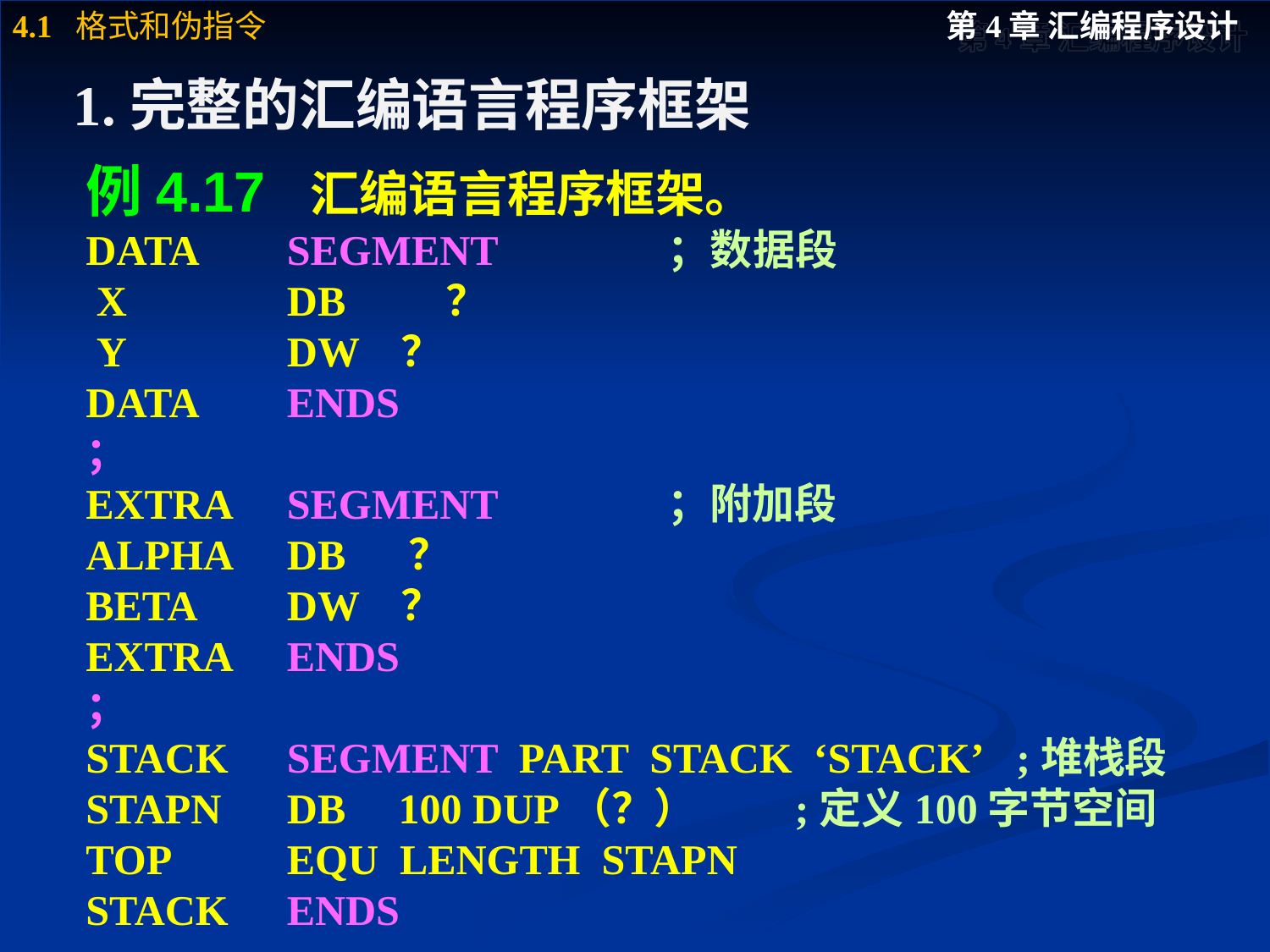

# 1.完整的汇编语言程序框架
例4.17  汇编语言程序框架。
DATA	SEGMENT		；数据段
 X		DB	  ？
 Y		DW   ？
DATA	ENDS
；
EXTRA	SEGMENT		；附加段
ALPHA	DB     ？
BETA	DW   ？
EXTRA	ENDS
；
STACK	SEGMENT  PART  STACK  ‘STACK’   ;堆栈段
STAPN	DB     100 DUP（？）	;定义100字节空间
TOP	EQU  LENGTH  STAPN
STACK	ENDS